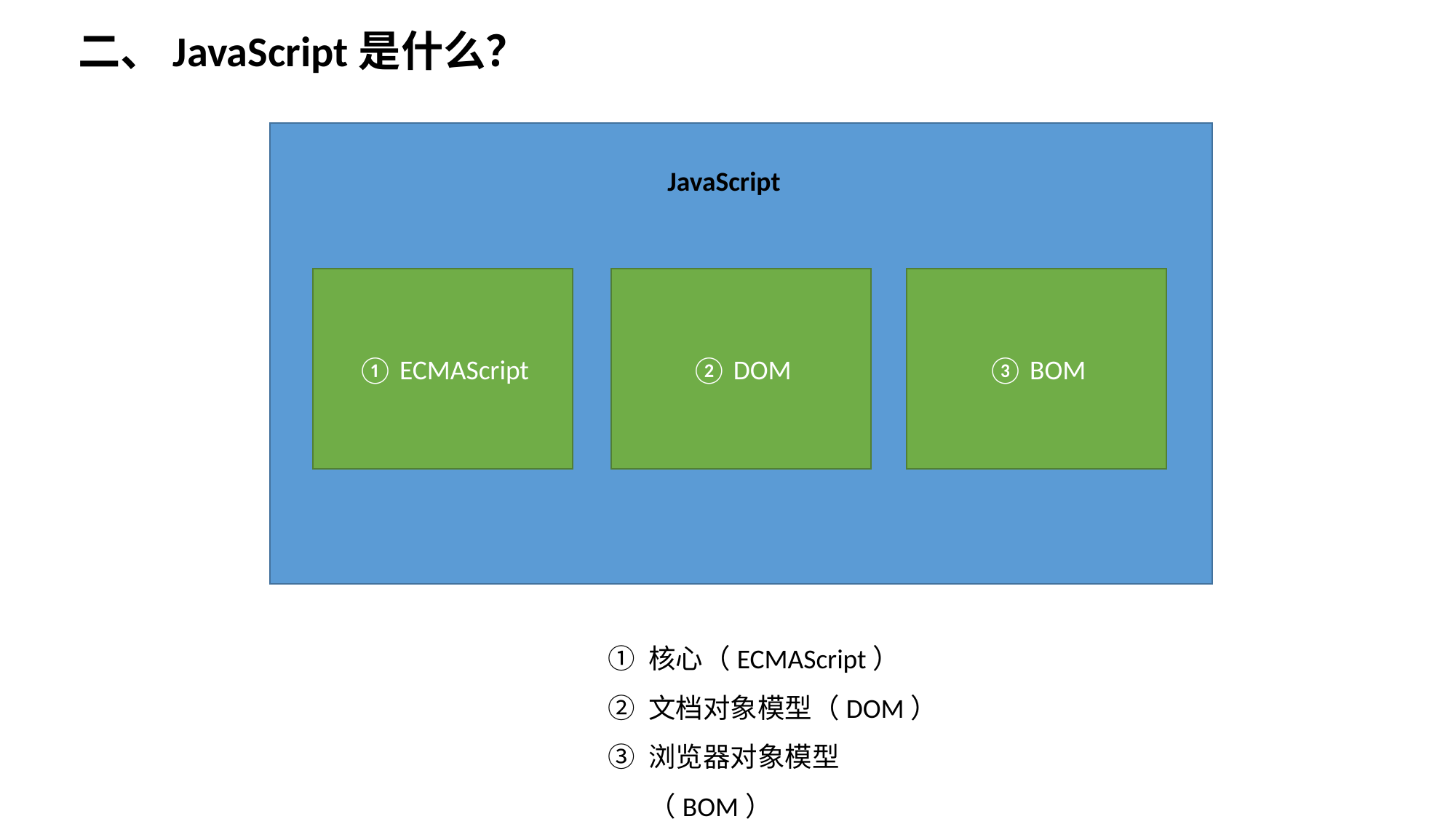

二、JavaScript是什么？

JavaScript
① ECMAScript
② DOM
③ BOM
核心（ECMAScript）
文档对象模型（DOM）
浏览器对象模型（BOM）